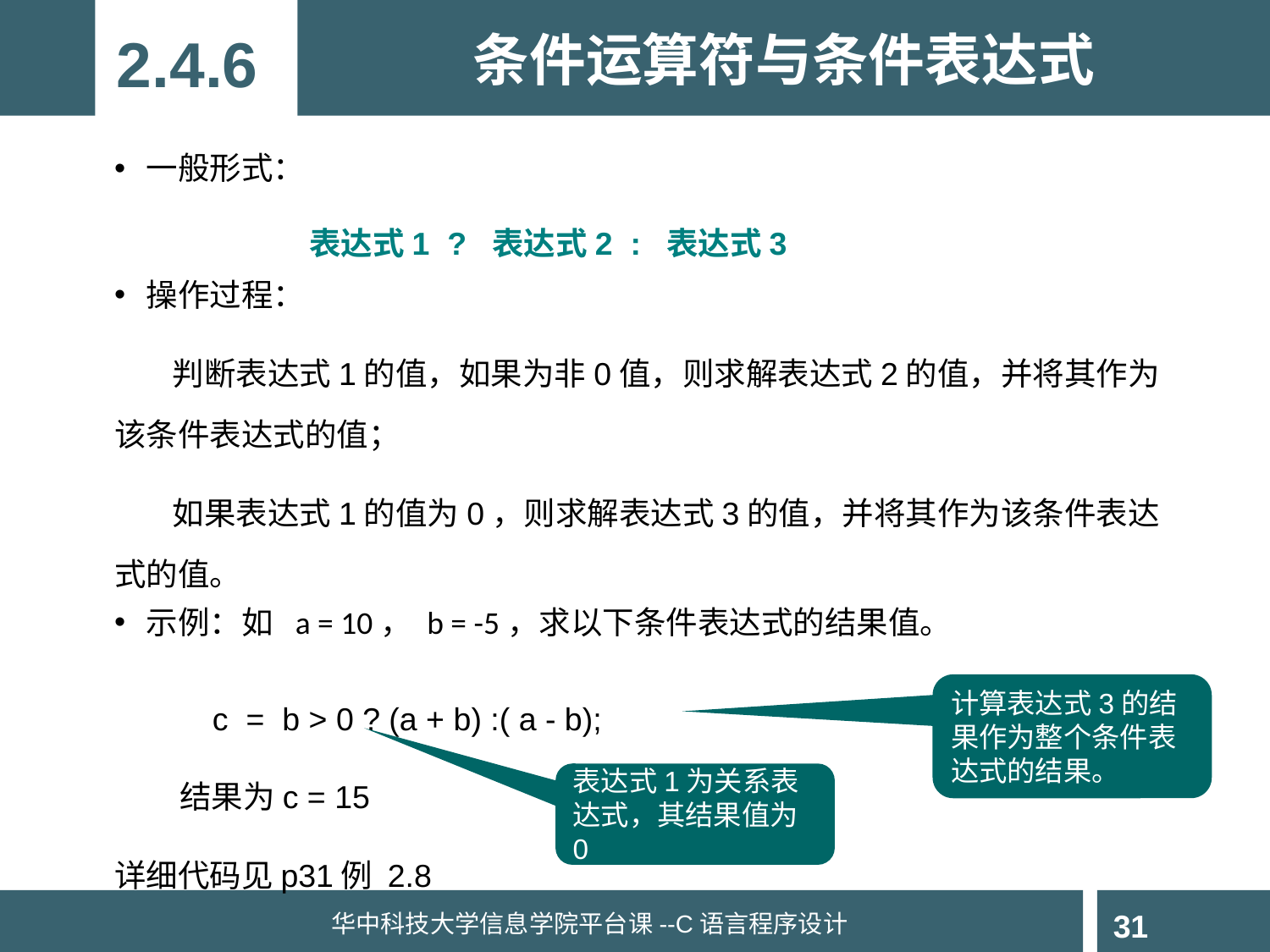

条件运算符与条件表达式
2.4.6
一般形式：
                          表达式1  ?  表达式2  :  表达式3
操作过程：
       判断表达式1的值，如果为非0值，则求解表达式2的值，并将其作为该条件表达式的值；
       如果表达式1的值为0，则求解表达式3的值，并将其作为该条件表达式的值。
示例：如  a = 10， b = -5，求以下条件表达式的结果值。

           c  =  b > 0 ? (a + b) :( a - b);
        结果为c = 15
详细代码见p31例 2.8
计算表达式3的结果作为整个条件表达式的结果。
表达式1为关系表达式，其结果值为0